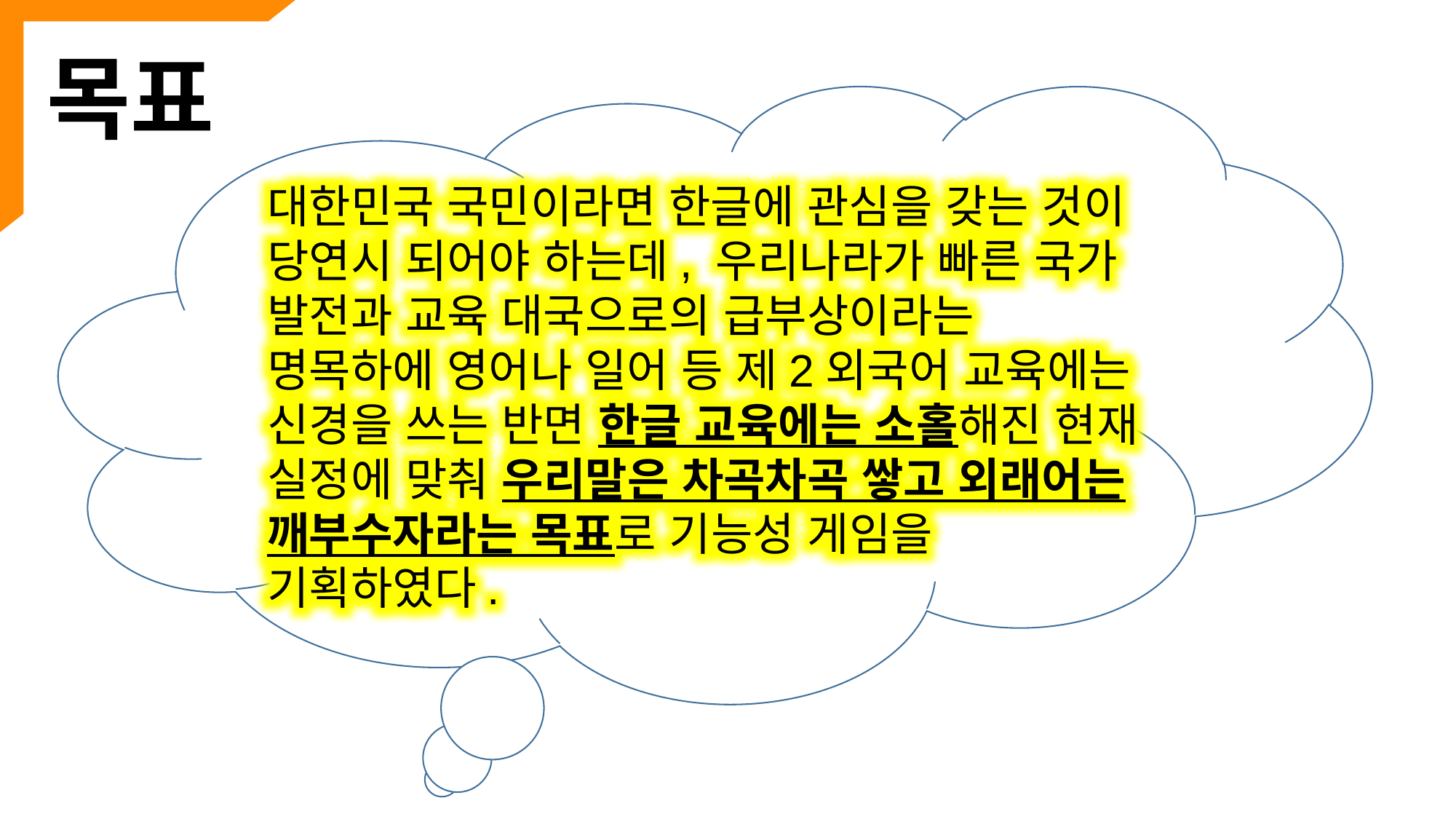

목표

대한민국 국민이라면 한글에 관심을 갖는 것이 당연시 되어야 하는데, 우리나라가 빠른 국가 발전과 교육 대국으로의 급부상이라는 명목하에 영어나 일어 등 제2외국어 교육에는 신경을 쓰는 반면 한글 교육에는 소홀해진 현재 실정에 맞춰 우리말은 차곡차곡 쌓고 외래어는 깨부수자라는 목표로 기능성 게임을 기획하였다.